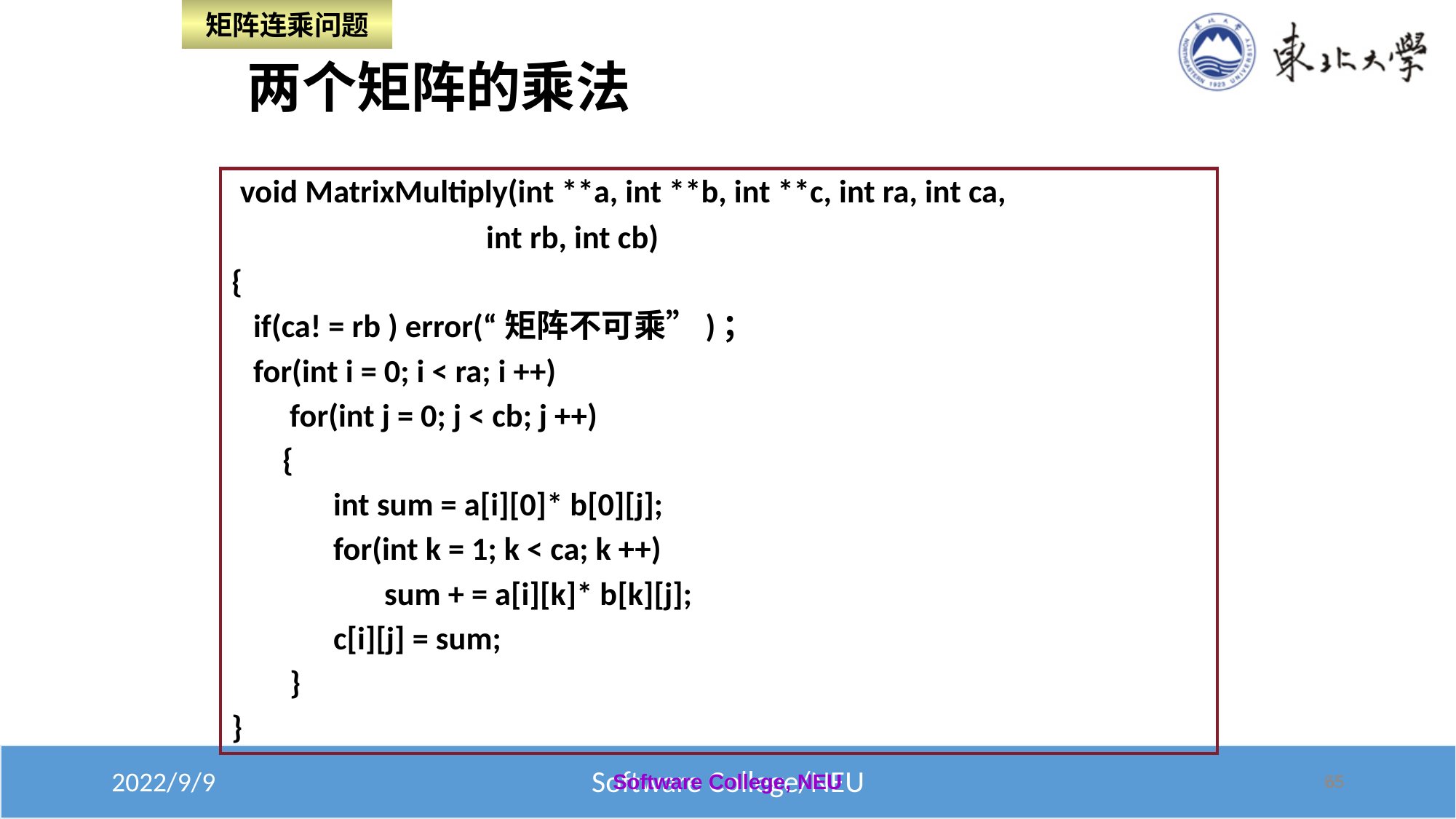

矩阵连乘问题
# 两个矩阵的乘法
 void MatrixMultiply(int **a, int **b, int **c, int ra, int ca,
                                   int rb, int cb)
{
   if(ca! = rb ) error(“矩阵不可乘”)；
   for(int i = 0; i < ra; i ++)
        for(int j = 0; j < cb; j ++)
       {
              int sum = a[i][0]* b[0][j];
              for(int k = 1; k < ca; k ++)
                     sum + = a[i][k]* b[k][j];
              c[i][j] = sum;
        }
}
Software College, NEU
65